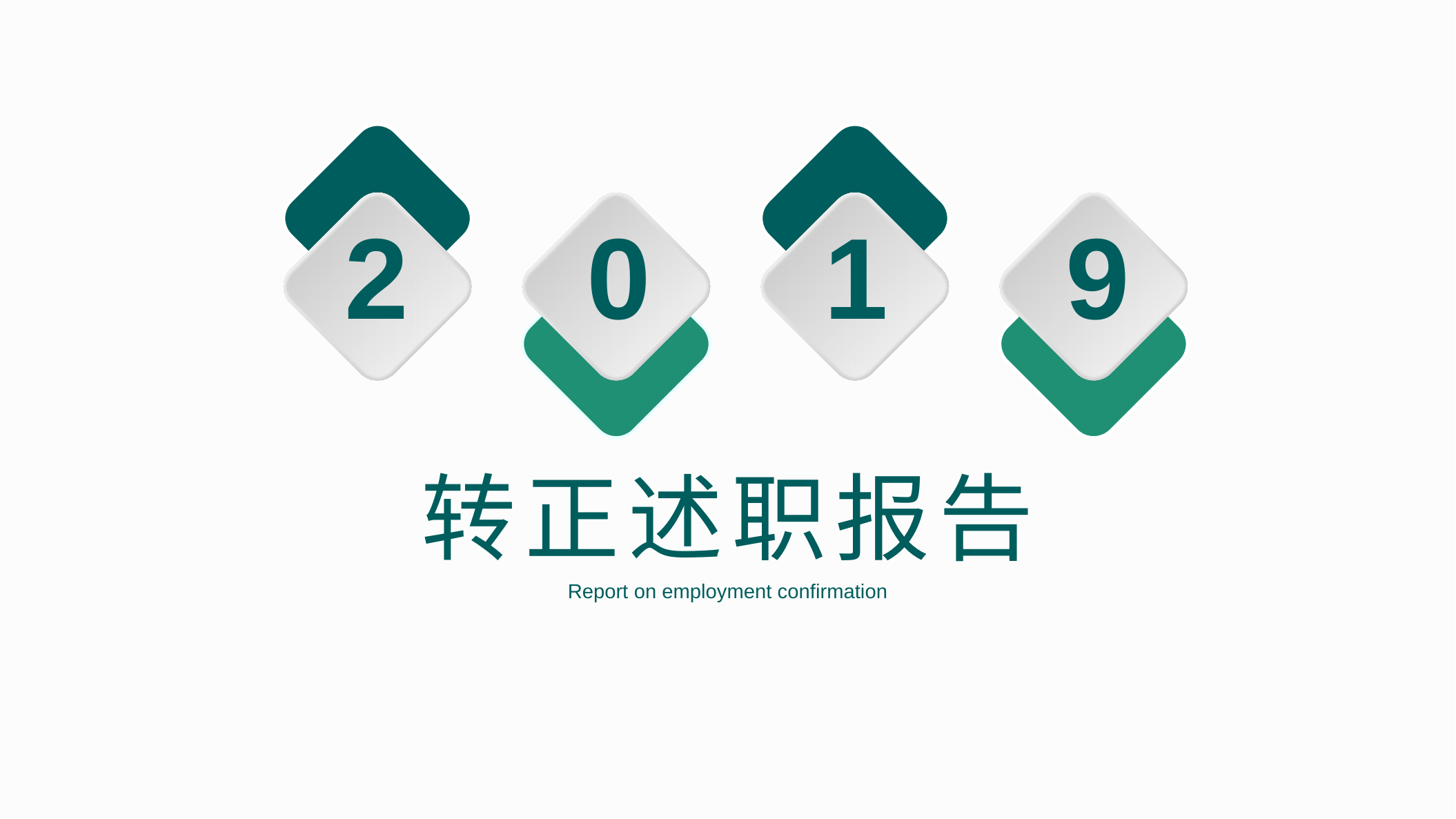

2
0
1
9

转正述职报告
Report on employment confirmation